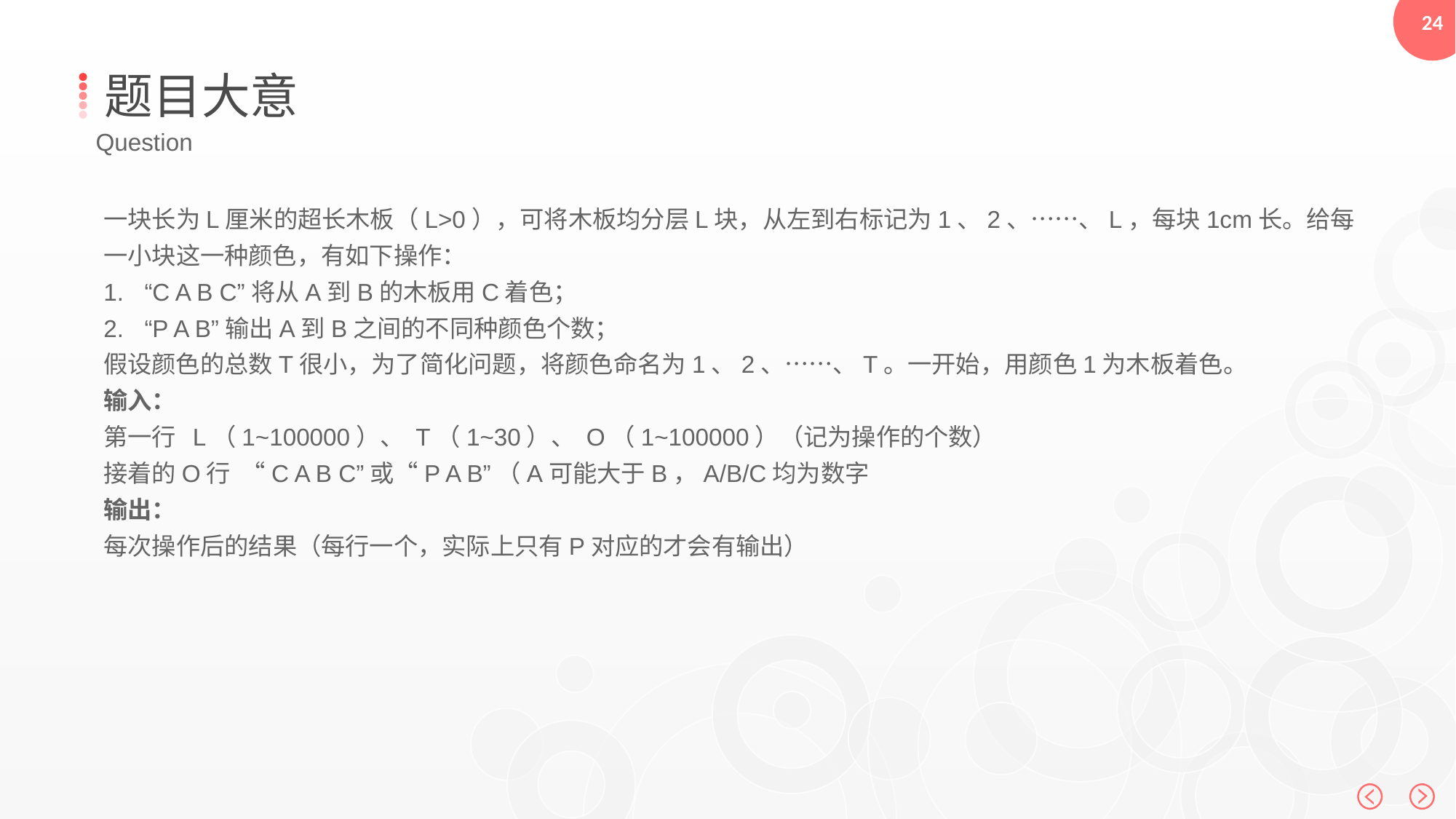

题目大意
Question
一块长为L厘米的超长木板（L>0），可将木板均分层L块，从左到右标记为1、2、……、L，每块1cm长。给每一小块这一种颜色，有如下操作：
“C A B C”将从A到B的木板用C着色；
“P A B”输出A到B之间的不同种颜色个数；
假设颜色的总数T很小，为了简化问题，将颜色命名为1、2、……、T。一开始，用颜色1为木板着色。
输入：
第一行  L（1~100000）、 T（1~30）、 O（1~100000）（记为操作的个数）
接着的O行  “C A B C”或“P A B”（A可能大于B，A/B/C均为数字
输出：
每次操作后的结果（每行一个，实际上只有P对应的才会有输出）